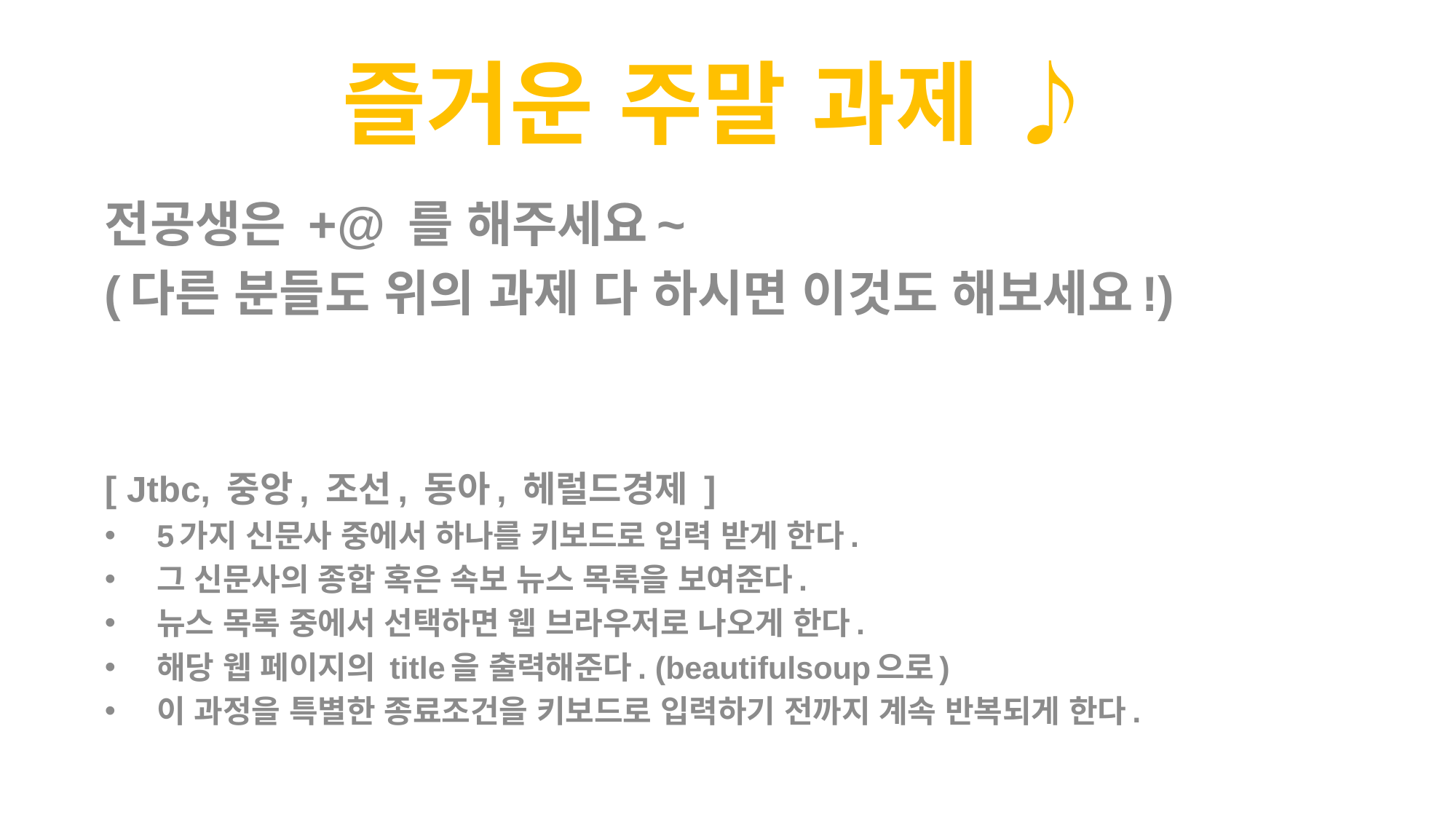

즐거운 주말 과제 ♪
전공생은 +@ 를 해주세요~
(다른 분들도 위의 과제 다 하시면 이것도 해보세요!)

[ Jtbc, 중앙, 조선, 동아, 헤럴드경제 ]
5가지 신문사 중에서 하나를 키보드로 입력 받게 한다.
그 신문사의 종합 혹은 속보 뉴스 목록을 보여준다.
뉴스 목록 중에서 선택하면 웹 브라우저로 나오게 한다.
해당 웹 페이지의 title을 출력해준다. (beautifulsoup으로)
이 과정을 특별한 종료조건을 키보드로 입력하기 전까지 계속 반복되게 한다.